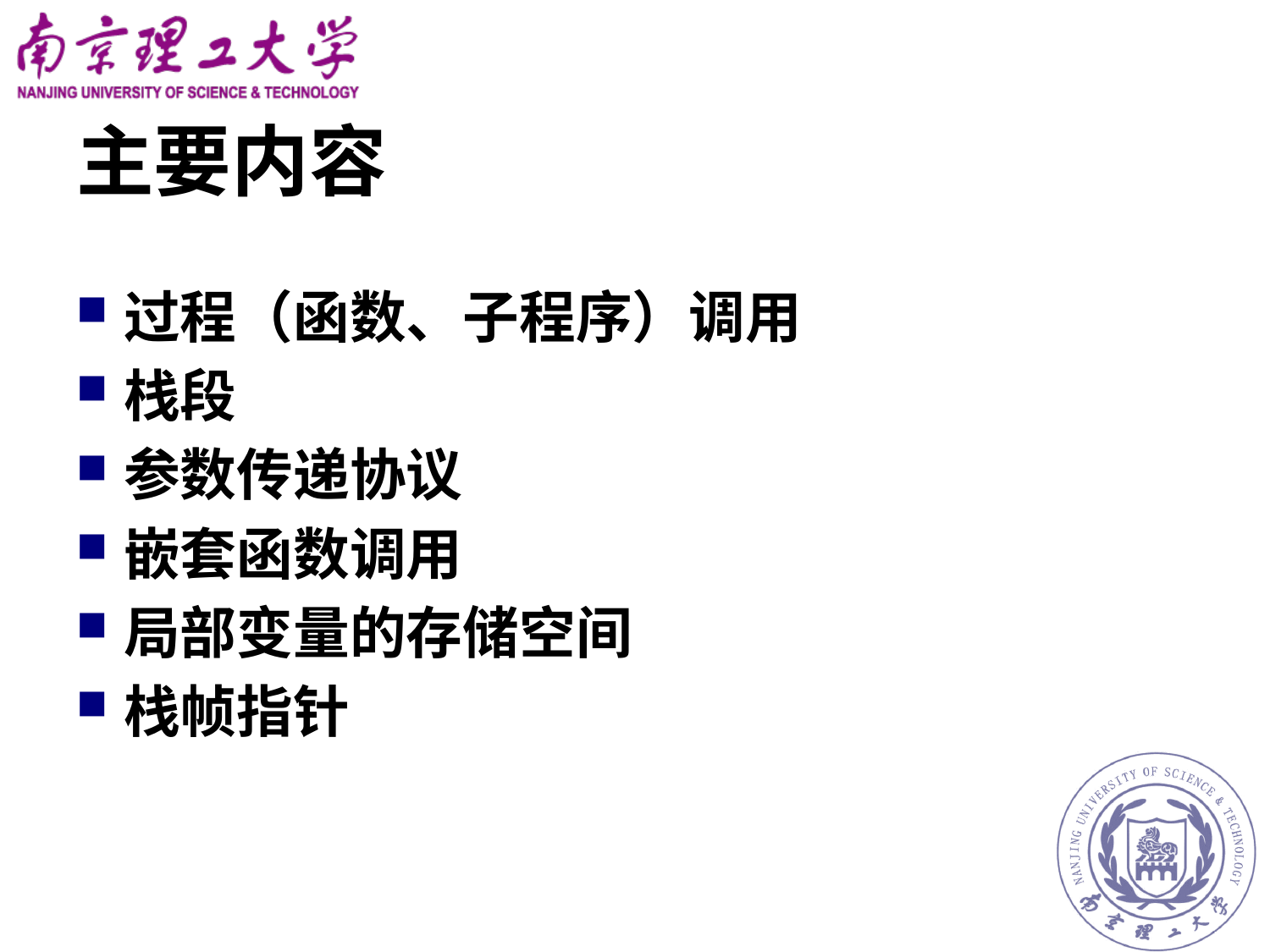

# 主要内容
过程（函数、子程序）调用
栈段
参数传递协议
嵌套函数调用
局部变量的存储空间
栈帧指针